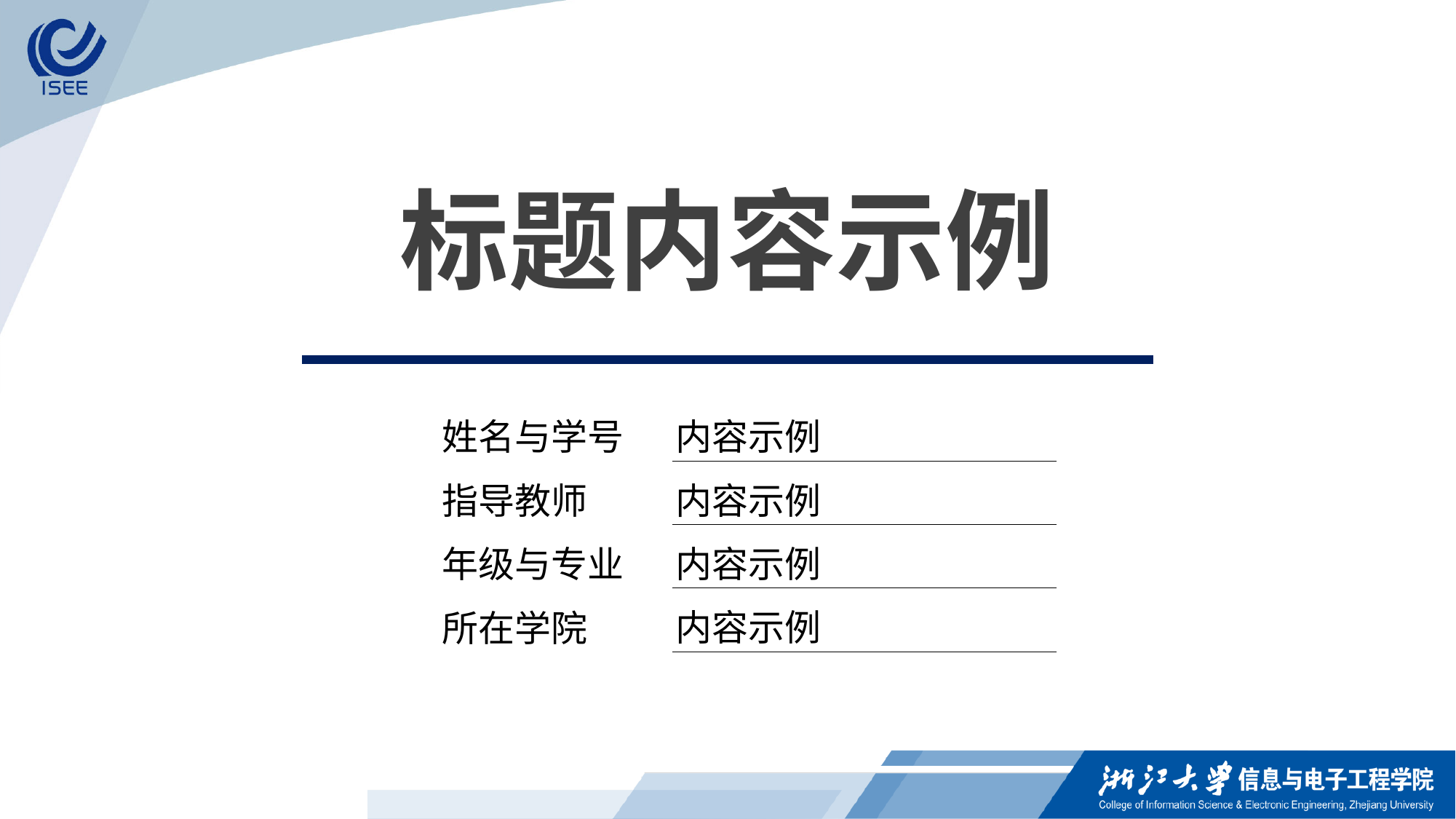

标题内容示例
姓名与学号
内容示例
指导教师
内容示例
年级与专业
内容示例
内容示例
所在学院